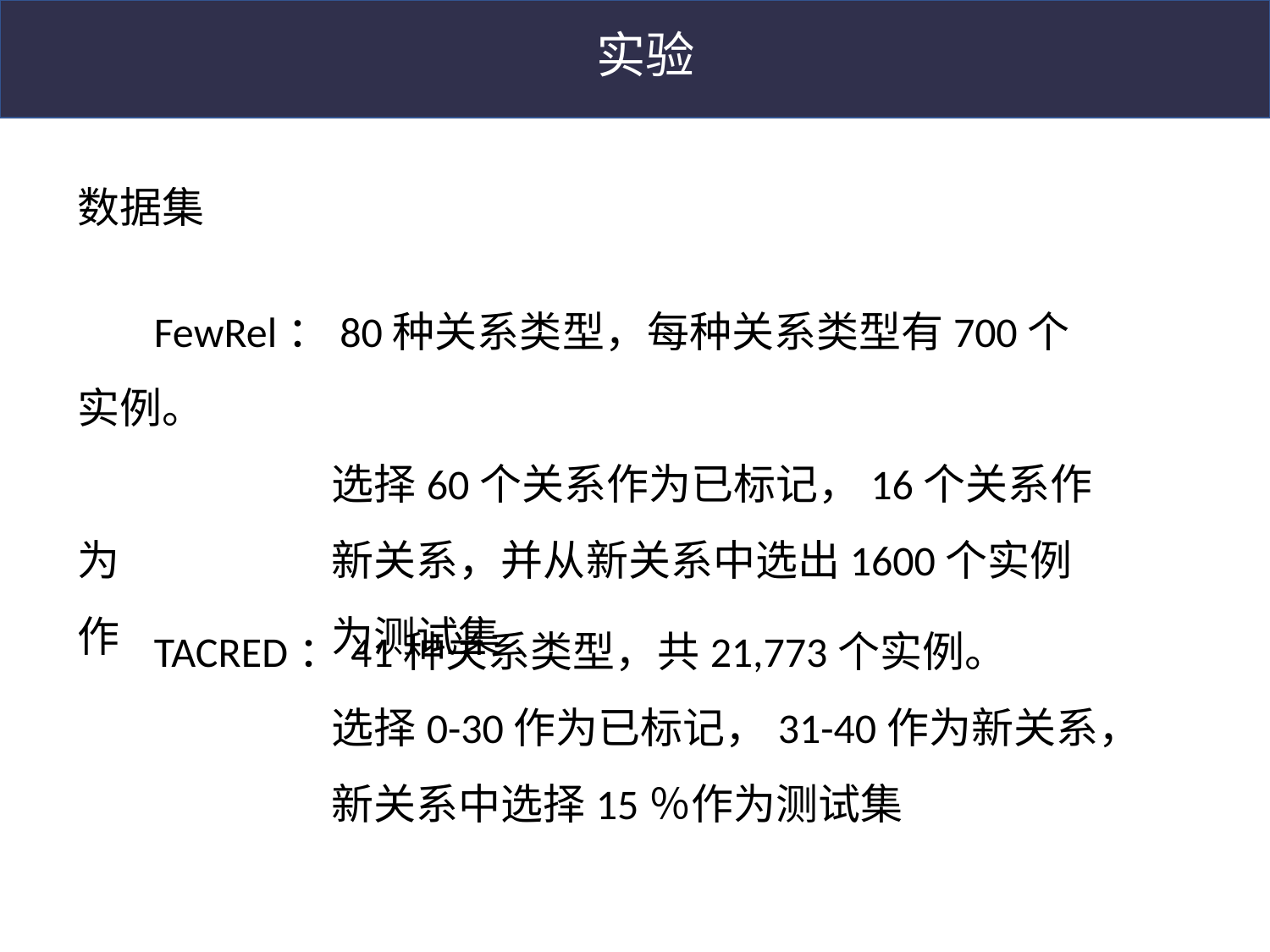

实验
数据集
        FewRel：80种关系类型，每种关系类型有700个实例。
		选择60个关系作为已标记，16个关系作为		新关系，并从新关系中选出1600个实例作		为测试集
        TACRED：41种关系类型，共21,773个实例。
		选择0-30作为已标记，31-40作为新关系，		新关系中选择15％作为测试集